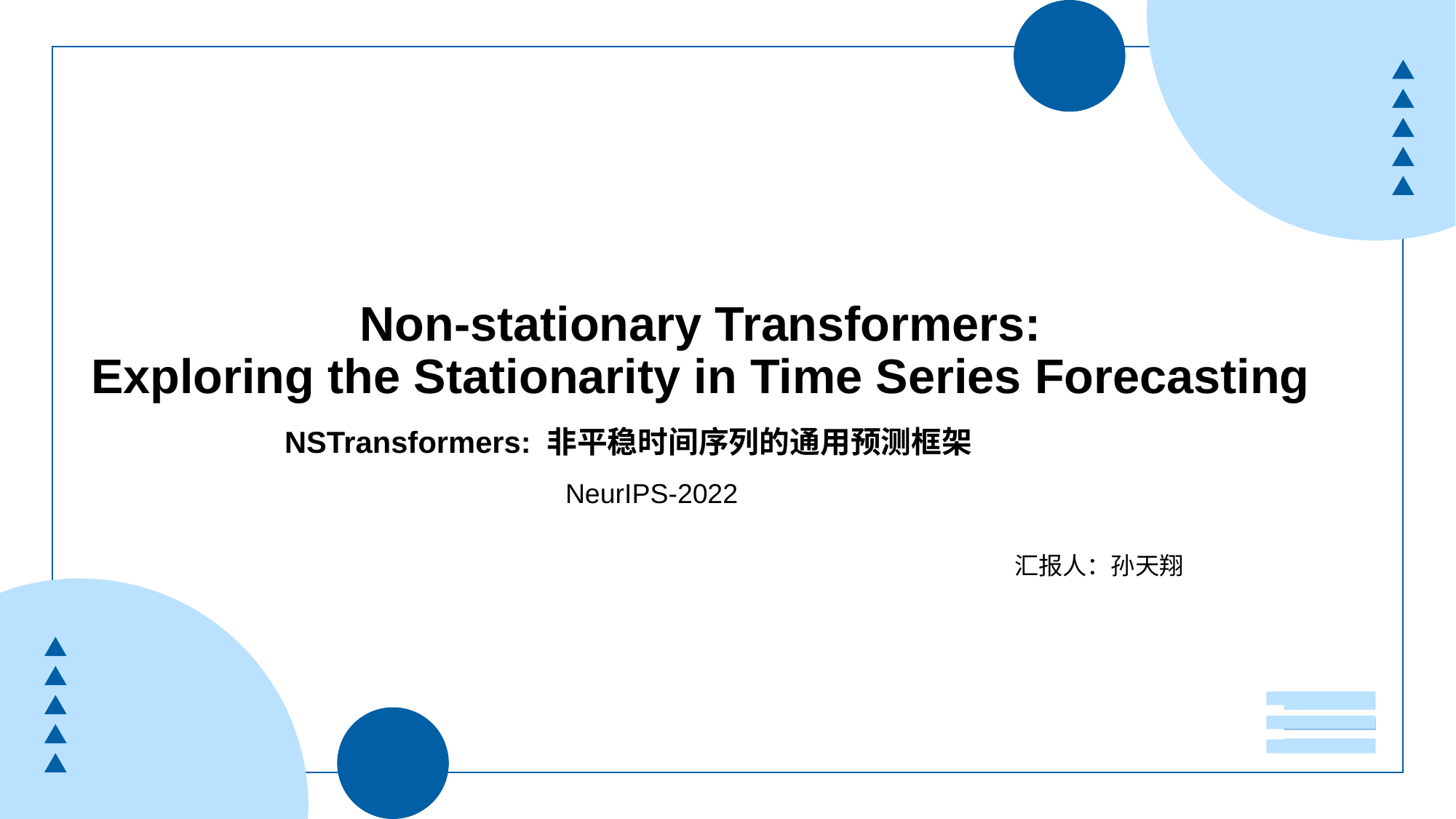

Non-stationary Transformers:
Exploring the Stationarity in Time Series Forecasting
NSTransformers: 非平稳时间序列的通用预测框架
NeurIPS-2022
汇报人：孙天翔